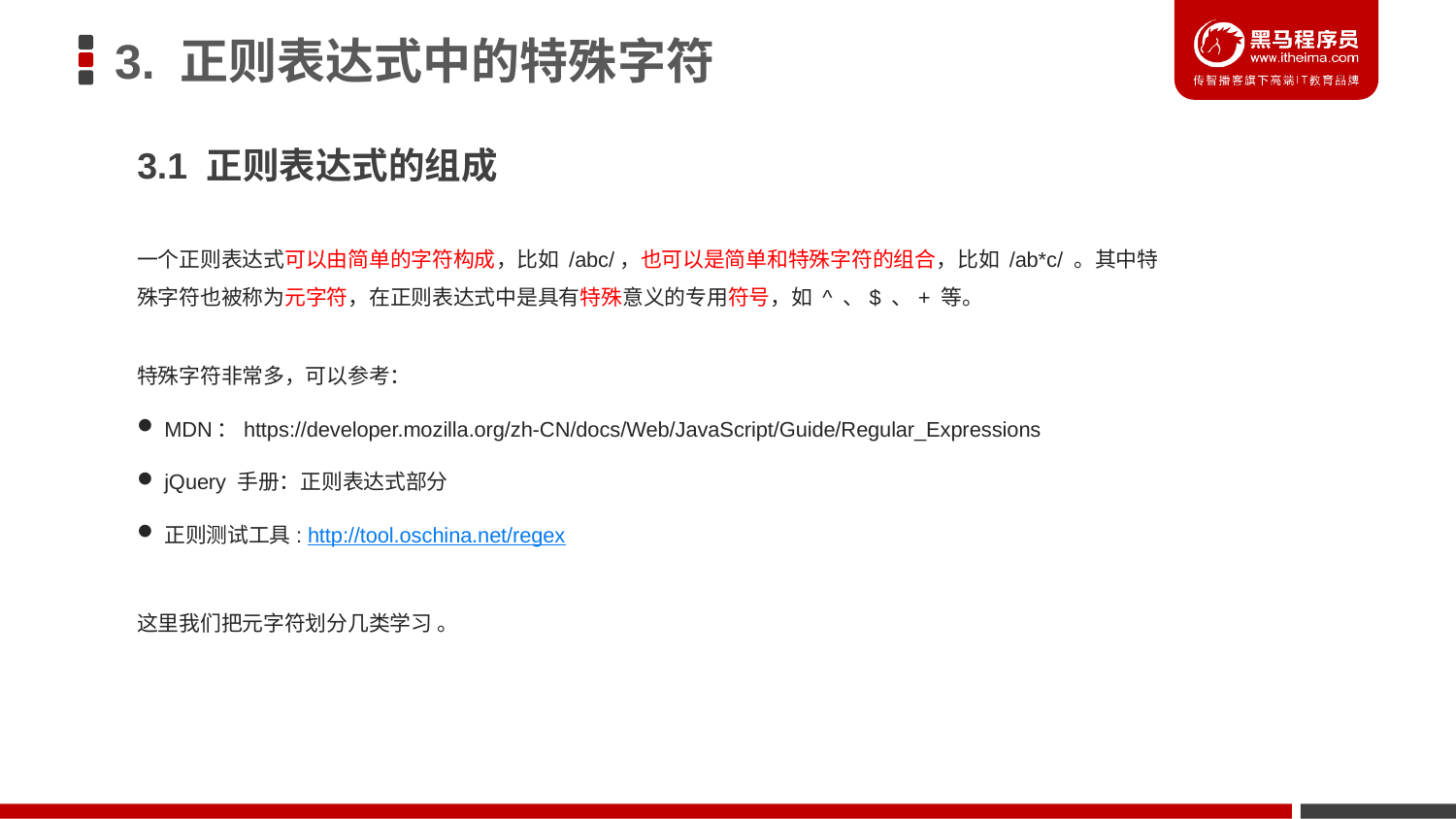

# 3. 正则表达式中的特殊字符
3.1 正则表达式的组成
一个正则表达式可以由简单的字符构成，比如 /abc/，也可以是简单和特殊字符的组合，比如 /ab*c/ 。其中特殊字符也被称为元字符，在正则表达式中是具有特殊意义的专用符号，如 ^ 、$ 、+ 等。
特殊字符非常多，可以参考：
MDN：https://developer.mozilla.org/zh-CN/docs/Web/JavaScript/Guide/Regular_Expressions
jQuery 手册：正则表达式部分
正则测试工具: http://tool.oschina.net/regex
这里我们把元字符划分几类学习 。